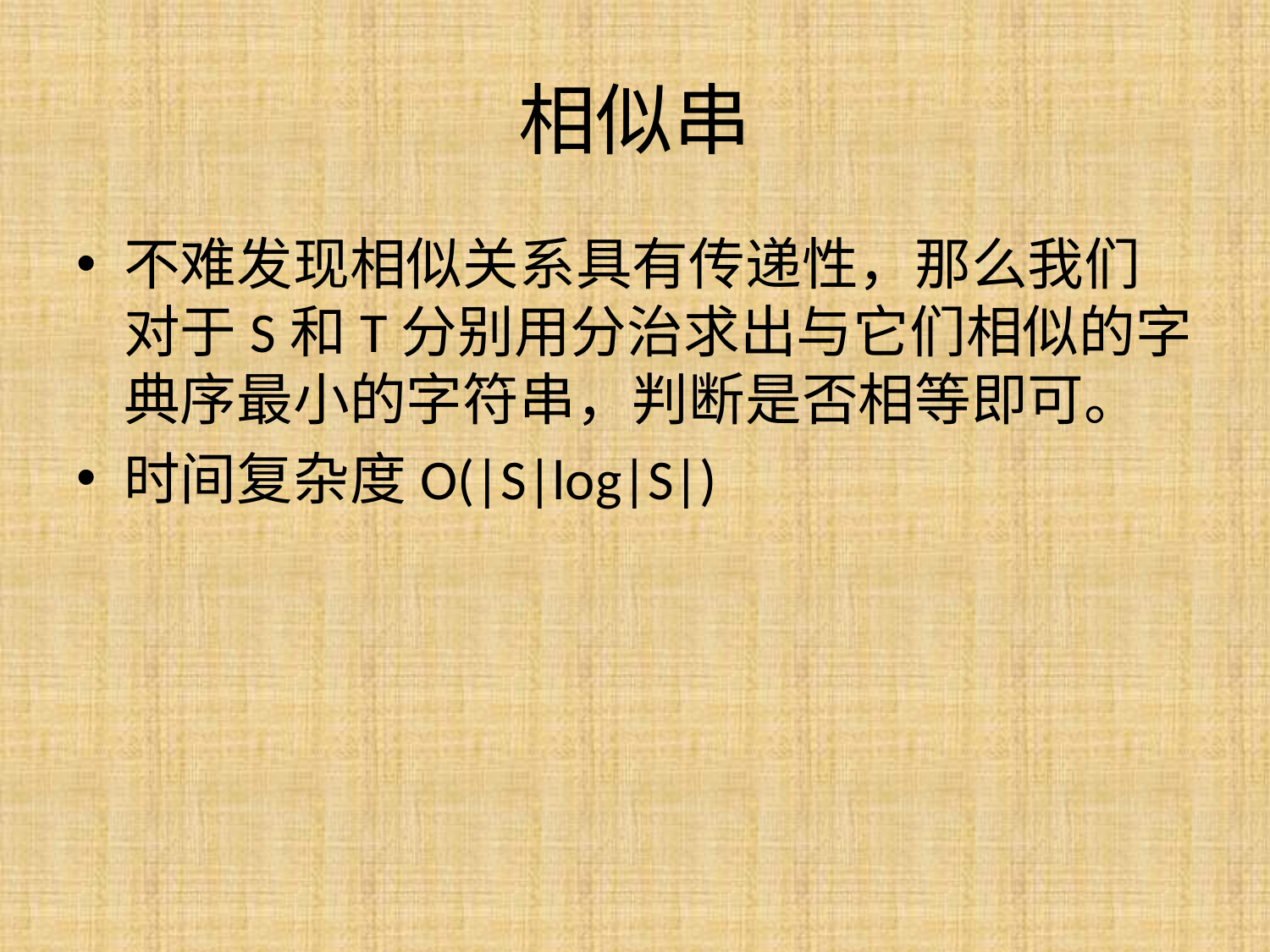

# 相似串
不难发现相似关系具有传递性，那么我们对于S和T分别用分治求出与它们相似的字典序最小的字符串，判断是否相等即可。
时间复杂度O(|S|log|S|)